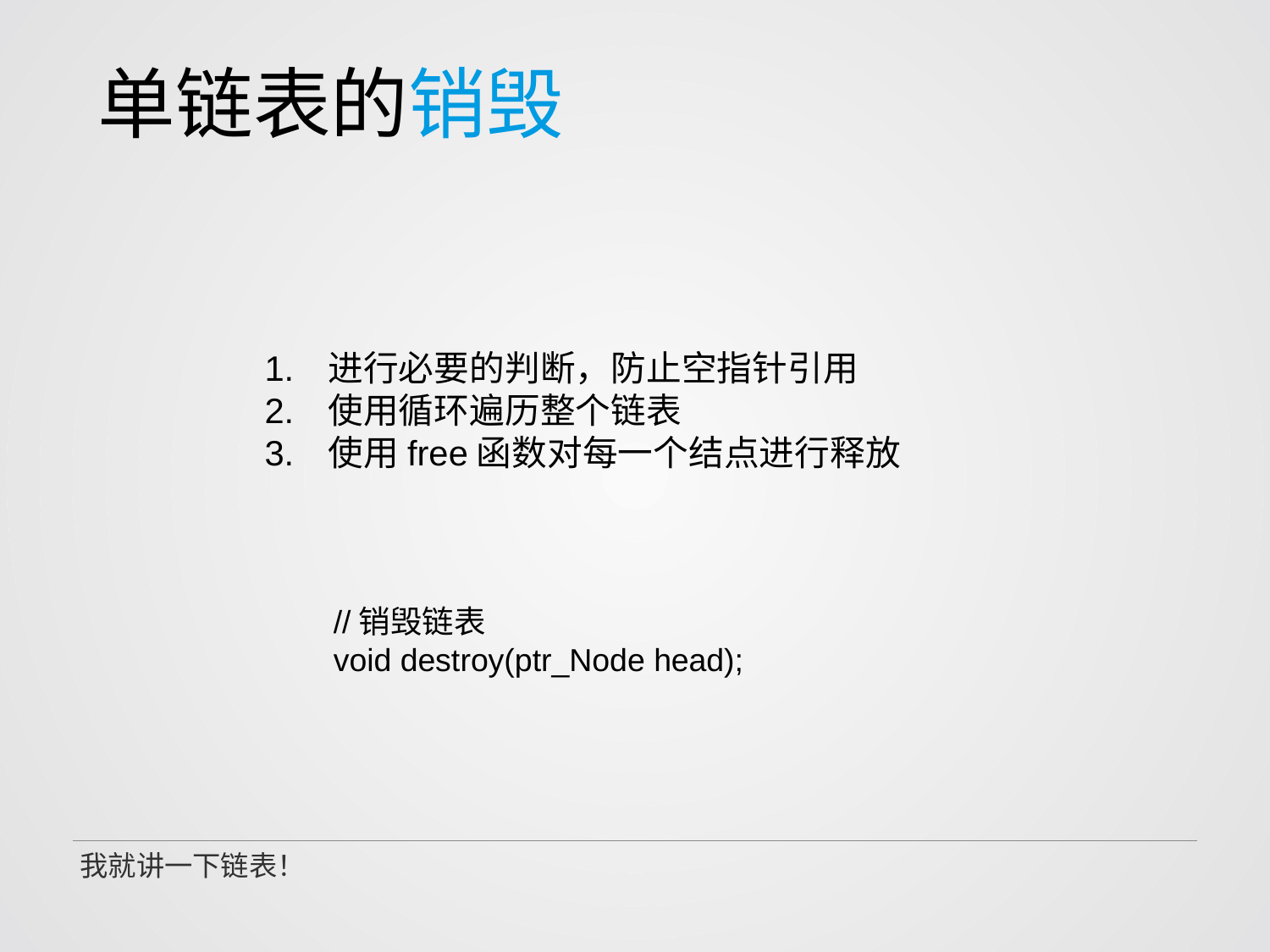

单链表的销毁
进行必要的判断，防止空指针引用
使用循环遍历整个链表
使用free函数对每一个结点进行释放
//销毁链表
void destroy(ptr_Node head);
我就讲一下链表！